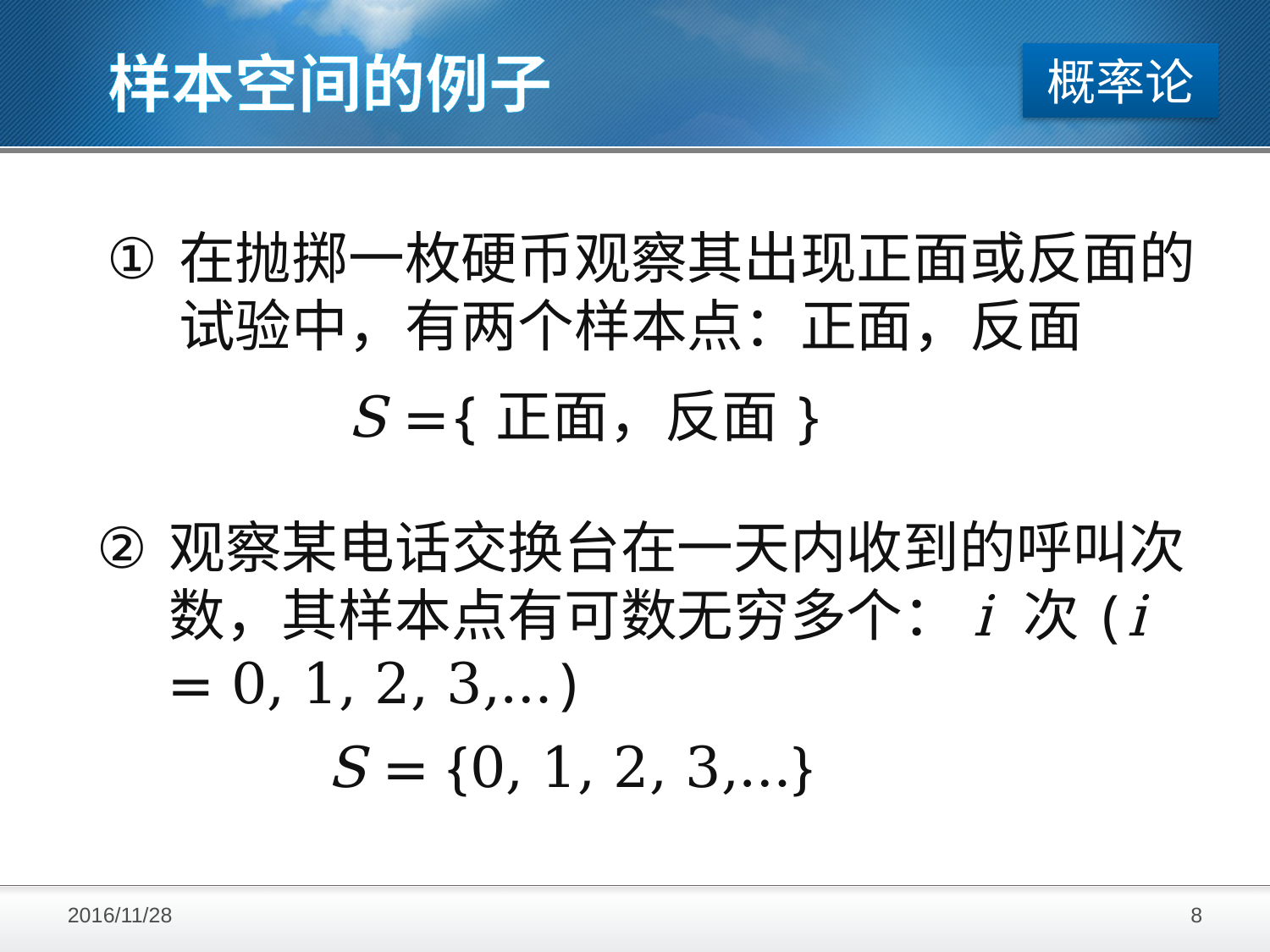

样本空间的例子
概率论
在抛掷一枚硬币观察其出现正面或反面的试验中，有两个样本点：正面，反面
S ={正面，反面}
观察某电话交换台在一天内收到的呼叫次数，其样本点有可数无穷多个：i 次(i = 0, 1, 2, 3,…)
S = {0, 1, 2, 3,…}
2016/11/28
8